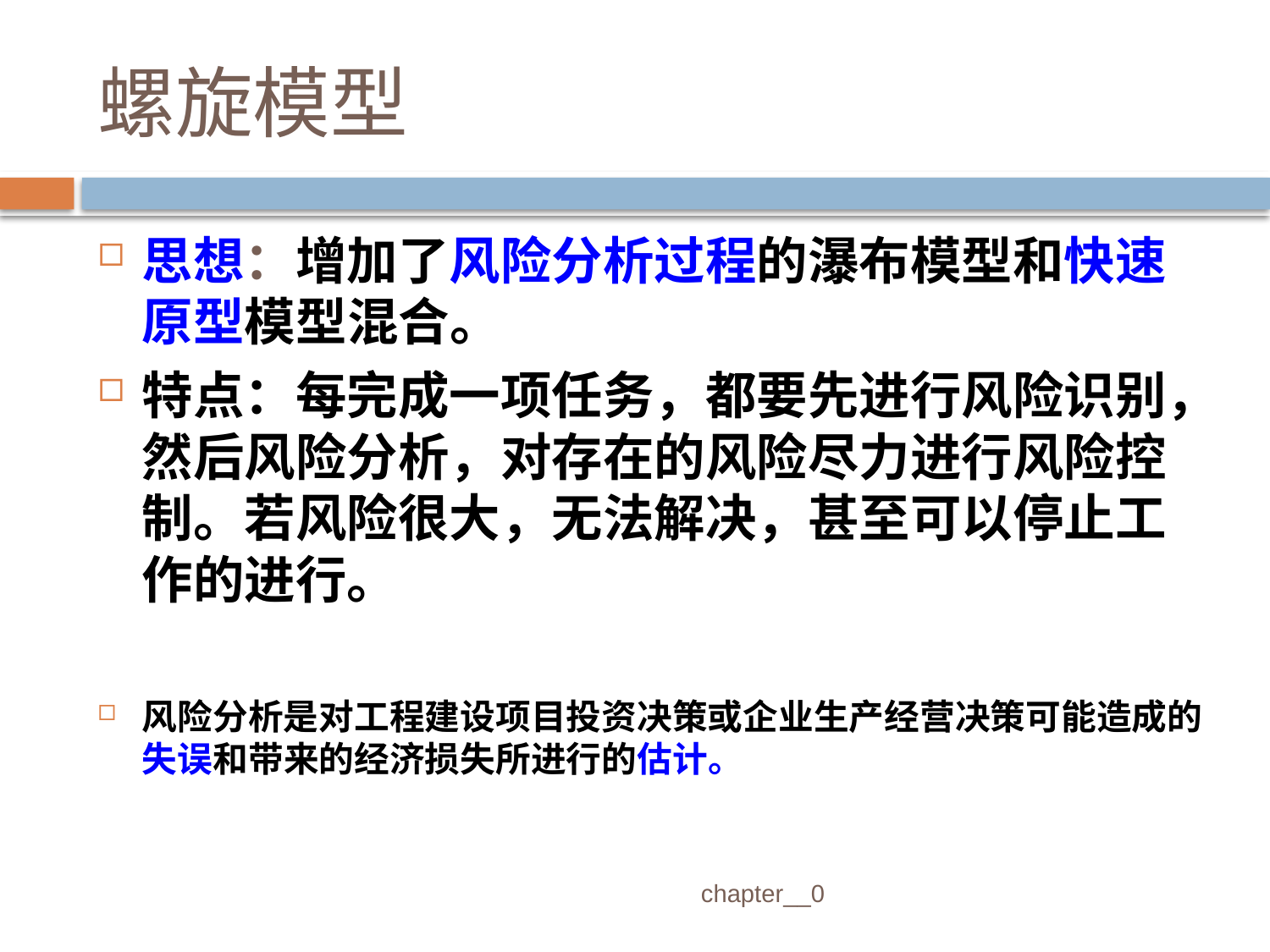

# 螺旋模型
68
思想：增加了风险分析过程的瀑布模型和快速原型模型混合。
特点：每完成一项任务，都要先进行风险识别，然后风险分析，对存在的风险尽力进行风险控制。若风险很大，无法解决，甚至可以停止工作的进行。

风险分析是对工程建设项目投资决策或企业生产经营决策可能造成的失误和带来的经济损失所进行的估计。

 chapter__0